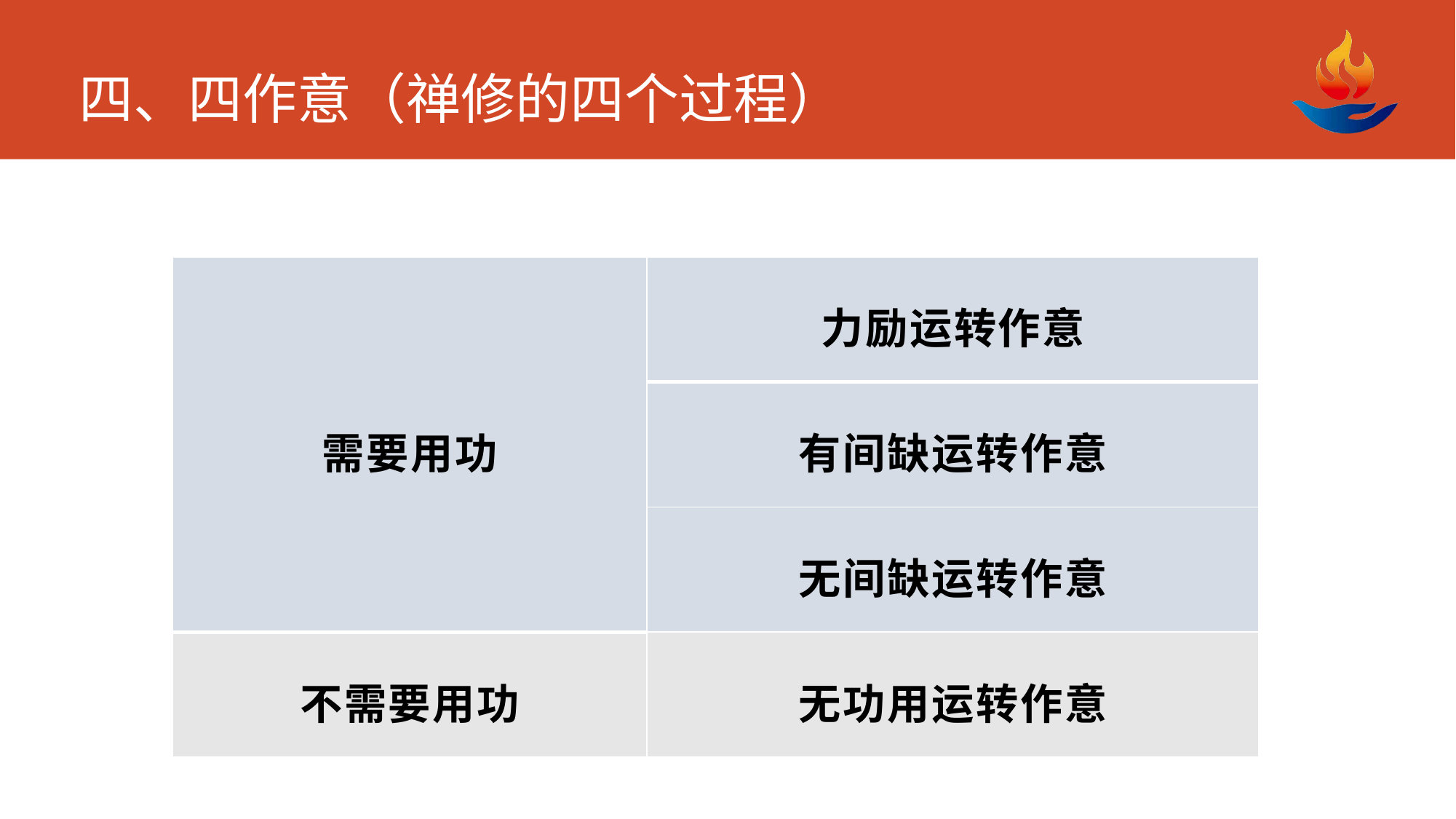

# 四、四作意（禅修的四个过程）
| 需要用功 | 力励运转作意 |
| --- | --- |
|  | 有间缺运转作意 |
|  | 无间缺运转作意 |
| 不需要用功 | 无功用运转作意 |